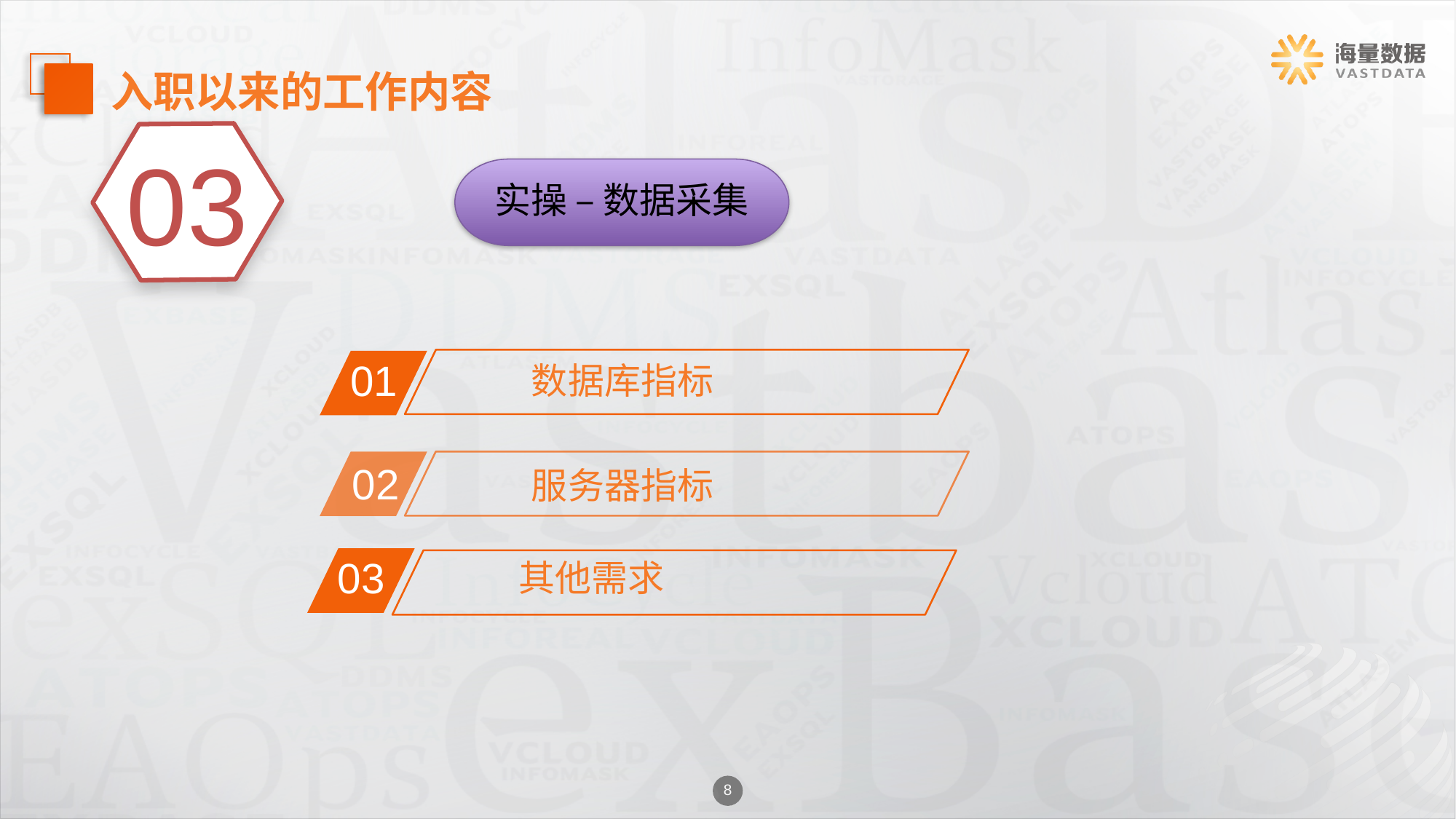

入职以来的工作内容

03
实操 – 数据采集
01

    数据库指标

02

    服务器指标
03

    其他需求